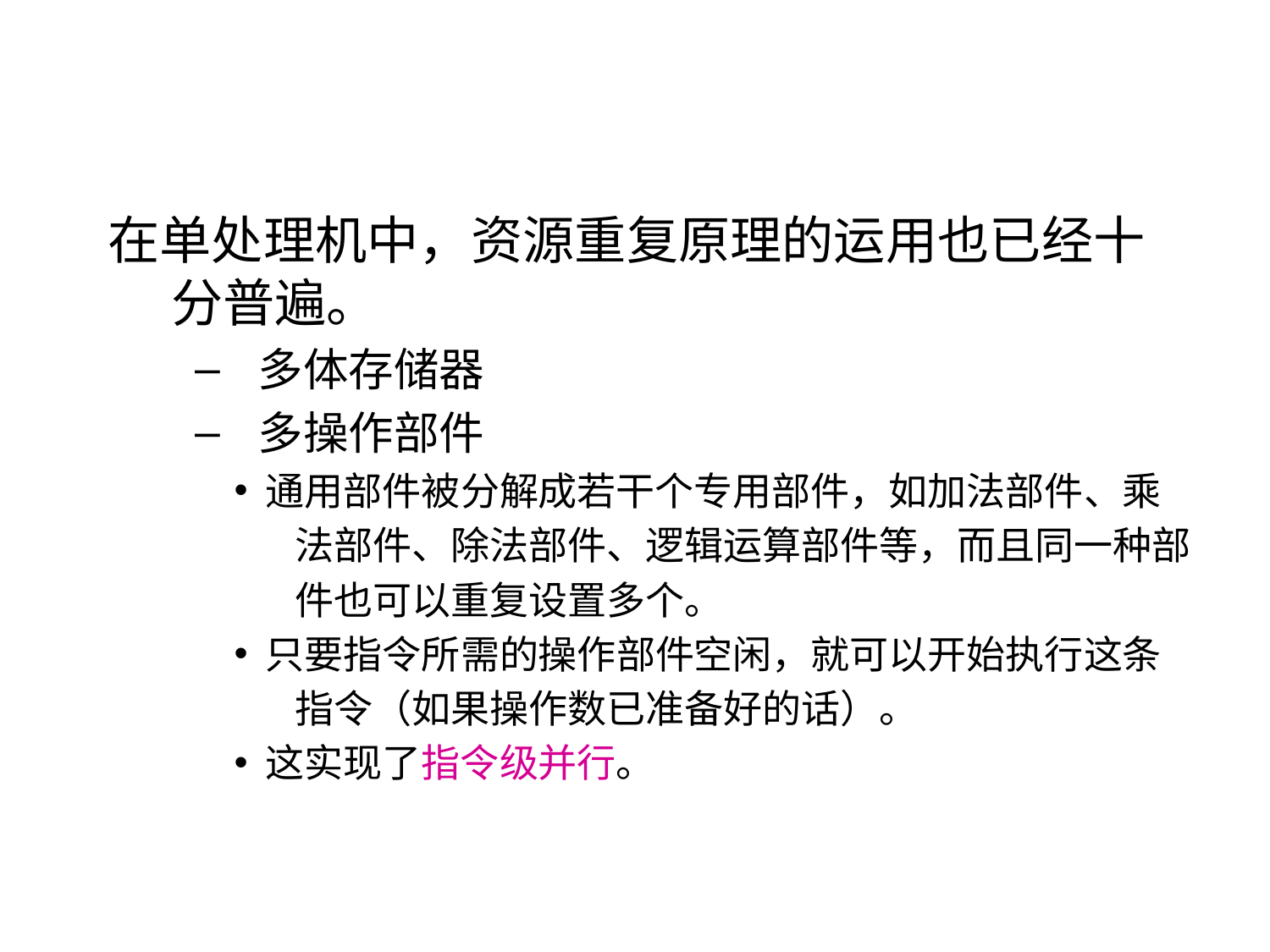

在单处理机中，资源重复原理的运用也已经十分普遍。
多体存储器
多操作部件
通用部件被分解成若干个专用部件，如加法部件、乘
      法部件、除法部件、逻辑运算部件等，而且同一种部
      件也可以重复设置多个。
只要指令所需的操作部件空闲，就可以开始执行这条
      指令（如果操作数已准备好的话）。
这实现了指令级并行。